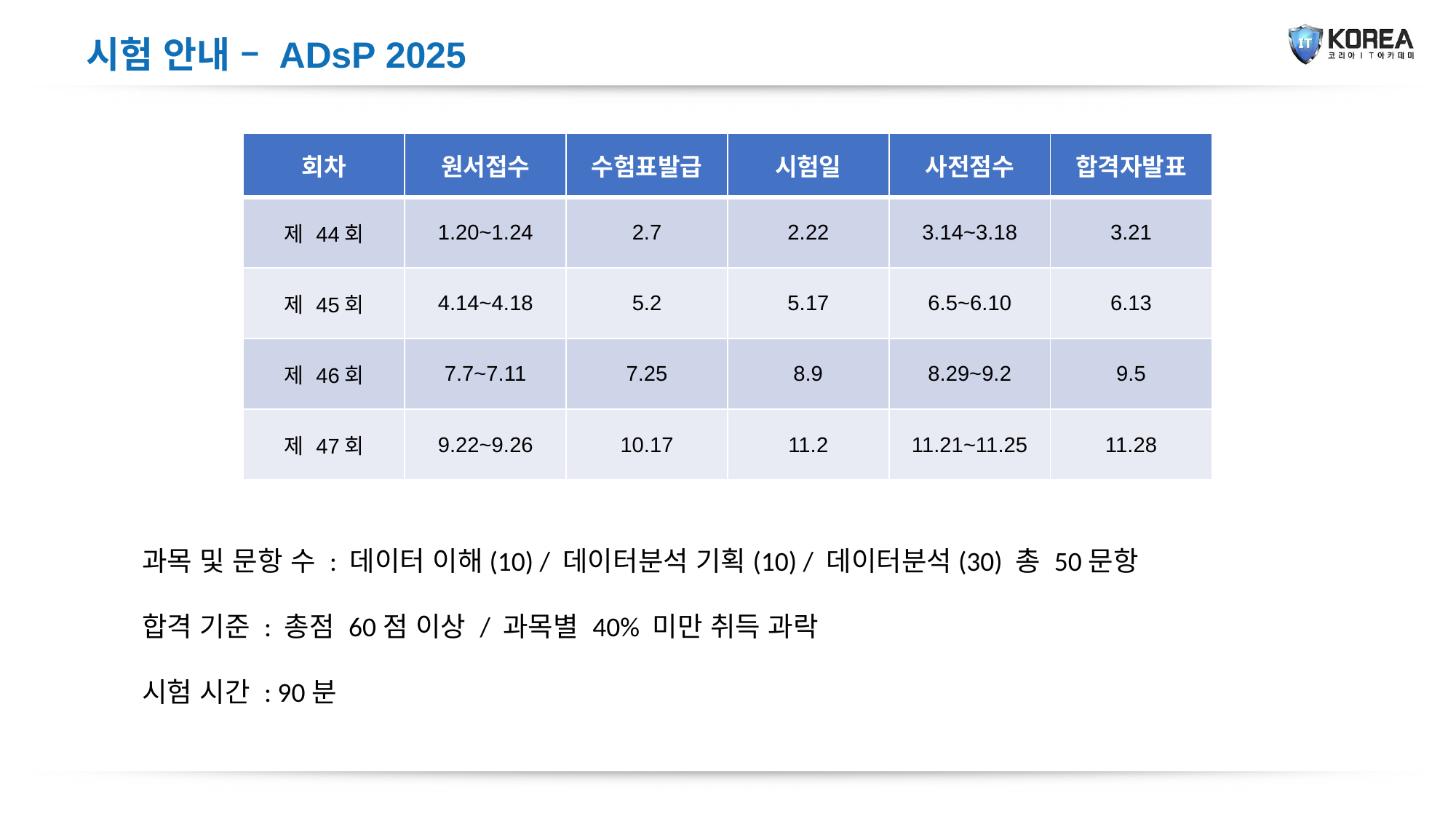

시험 안내 – ADsP 2025
| 회차 | 원서접수 | 수험표발급 | 시험일 | 사전점수 | 합격자발표 |
| --- | --- | --- | --- | --- | --- |
| 제 44회 | 1.20~1.24 | 2.7 | 2.22 | 3.14~3.18 | 3.21 |
| 제 45회 | 4.14~4.18 | 5.2 | 5.17 | 6.5~6.10 | 6.13 |
| 제 46회 | 7.7~7.11 | 7.25 | 8.9 | 8.29~9.2 | 9.5 |
| 제 47회 | 9.22~9.26 | 10.17 | 11.2 | 11.21~11.25 | 11.28 |
과목 및 문항 수 : 데이터 이해(10) / 데이터분석 기획(10) / 데이터분석(30) 총 50문항

합격 기준 : 총점 60점 이상 / 과목별 40% 미만 취득 과락

시험 시간 : 90분